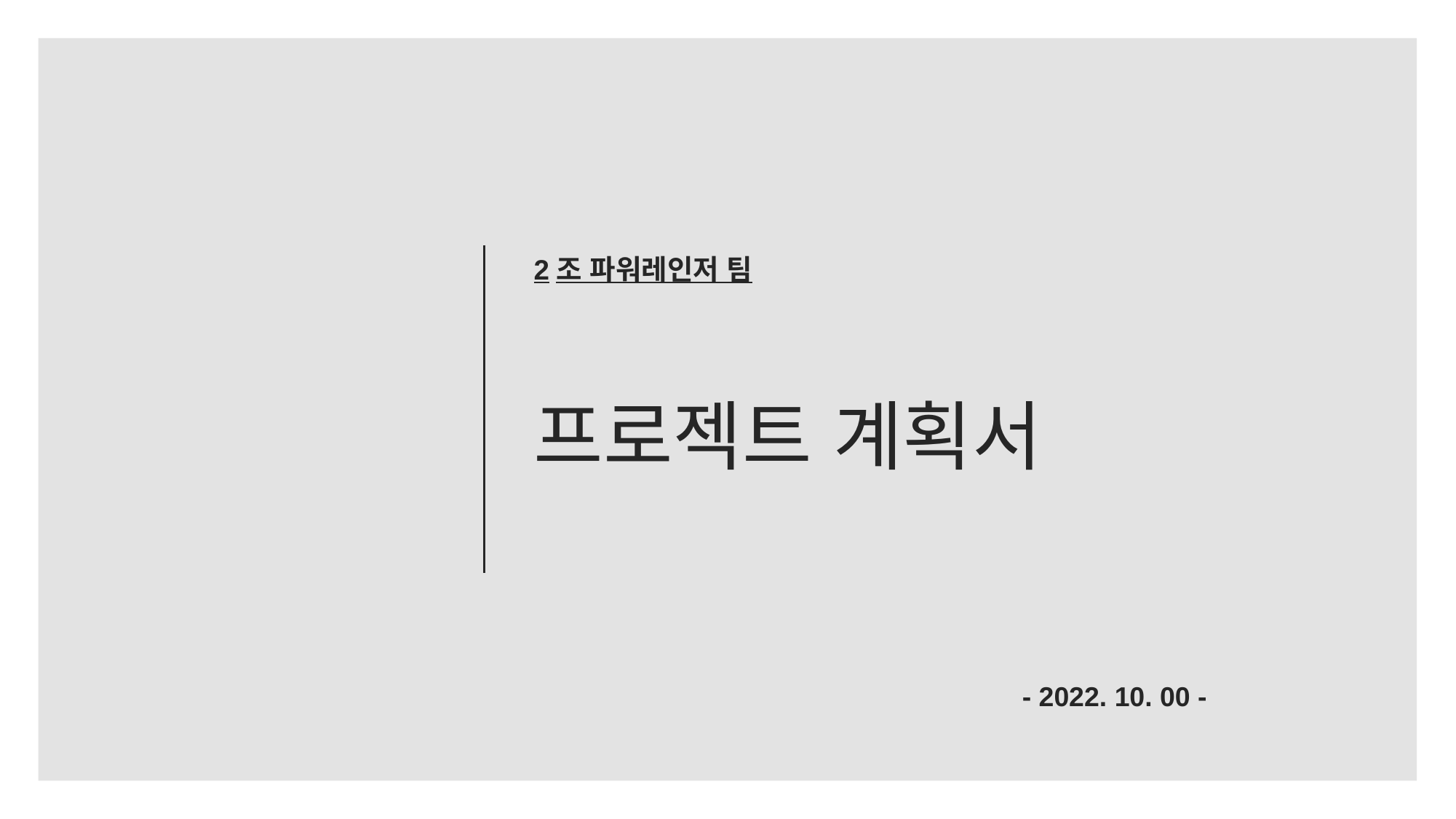

2조 파워레인저 팀

프로젝트 계획서

- 2022. 10. 00 -